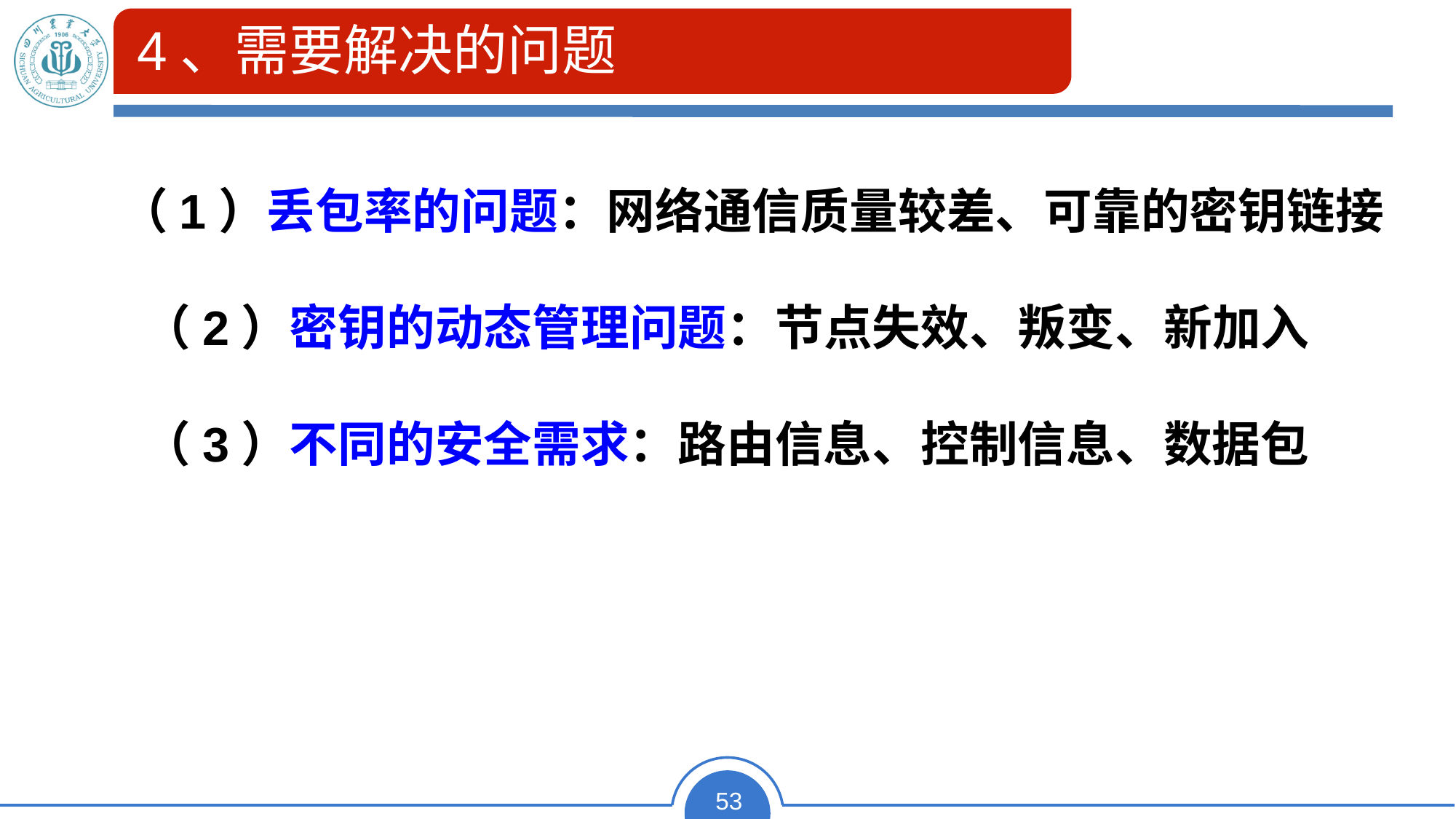

# 4、需要解决的问题
（1）丢包率的问题：网络通信质量较差、可靠的密钥链接
 （2）密钥的动态管理问题：节点失效、叛变、新加入
 （3）不同的安全需求：路由信息、控制信息、数据包